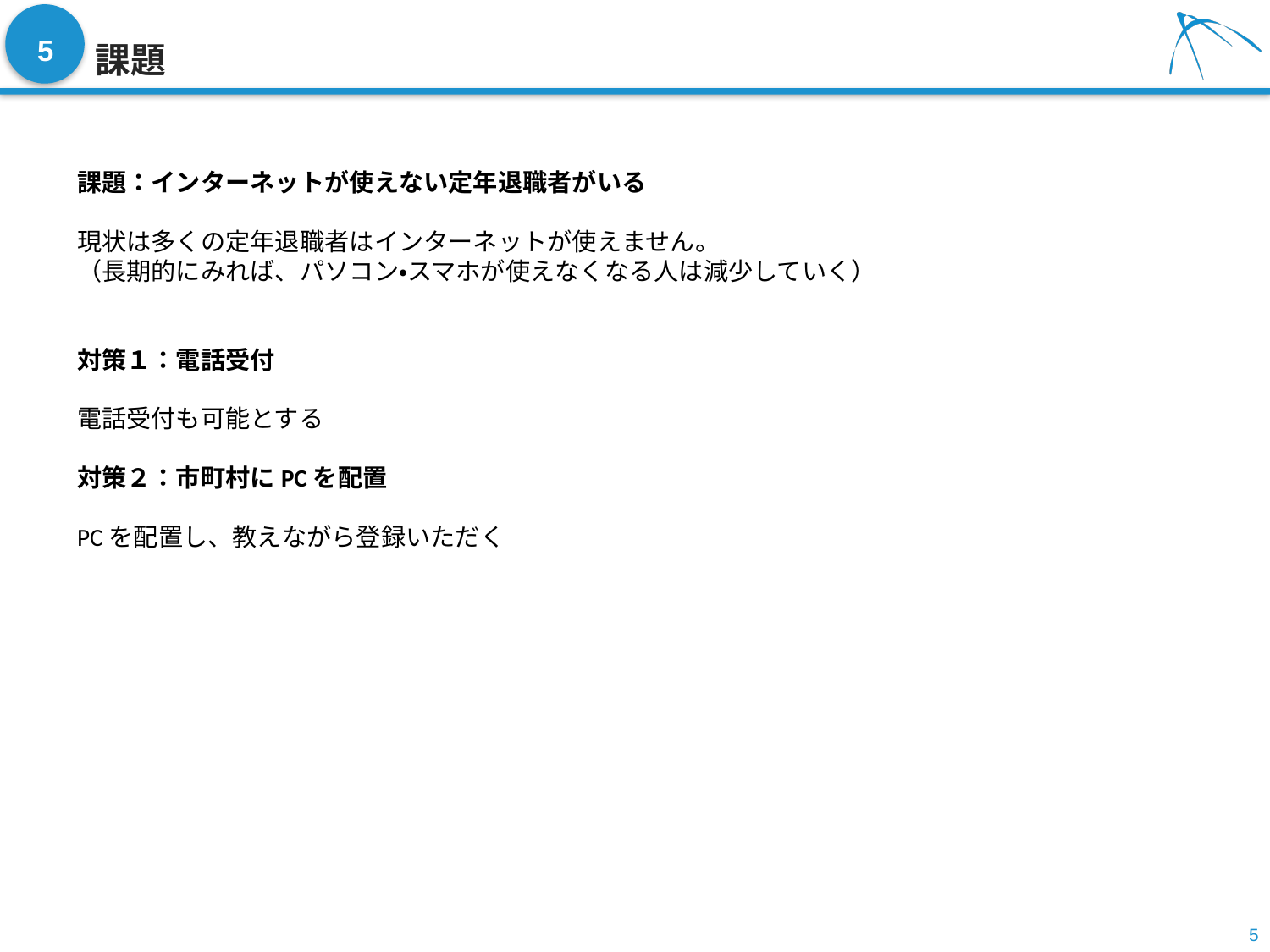

5
# 課題
課題：インターネットが使えない定年退職者がいる

現状は多くの定年退職者はインターネットが使えません。
（長期的にみれば、パソコン・スマホが使えなくなる人は減少していく）

対策１：電話受付

電話受付も可能とする

対策２：市町村にPCを配置

PCを配置し、教えながら登録いただく

5